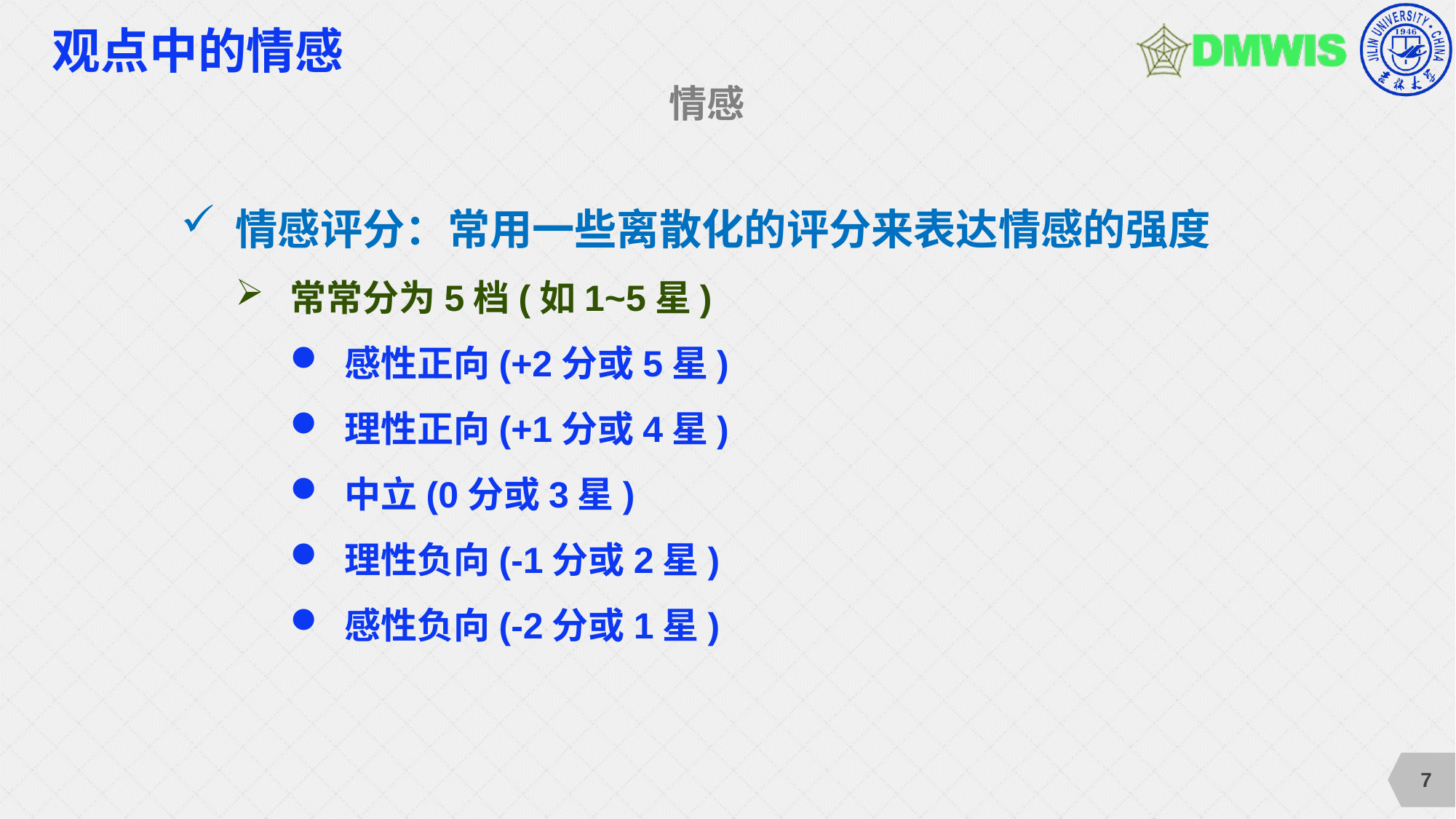

# 观点中的情感
情感
情感评分：常用一些离散化的评分来表达情感的强度
常常分为5档(如1~5星)
感性正向(+2分或5星)
理性正向(+1分或4星)
中立(0分或3星)
理性负向(-1分或2星)
感性负向(-2分或1星)
7